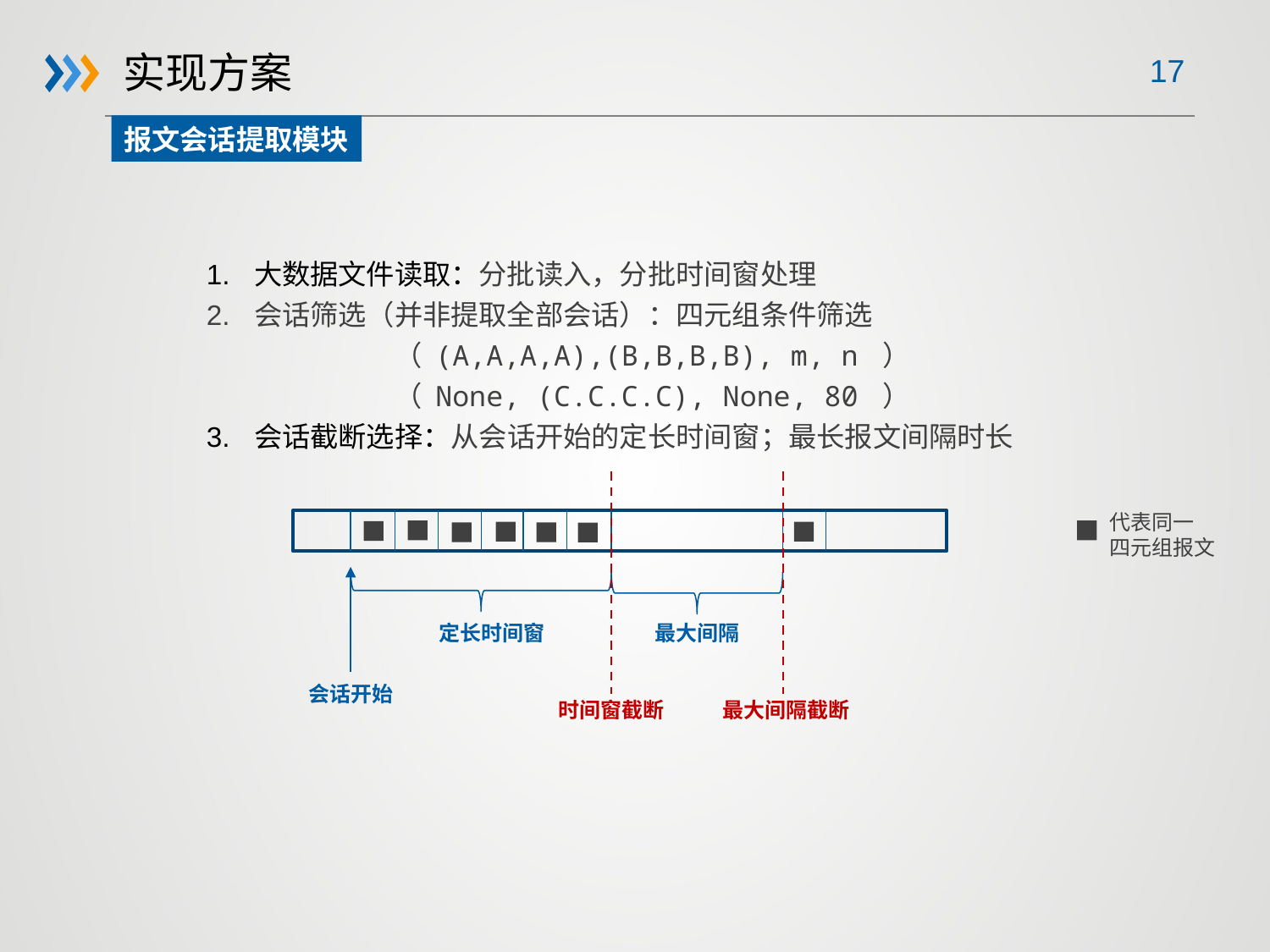

实现方案
报文会话提取模块
大数据文件读取：分批读入，分批时间窗处理
会话筛选（并非提取全部会话）：四元组条件筛选
（ (A,A,A,A),(B,B,B,B), m, n ）
（ None, (C.C.C.C), None, 80 ）
会话截断选择：从会话开始的定长时间窗；最长报文间隔时长

定长时间窗
最大间隔
会话开始
最大间隔截断
时间窗截断
代表同一
四元组报文